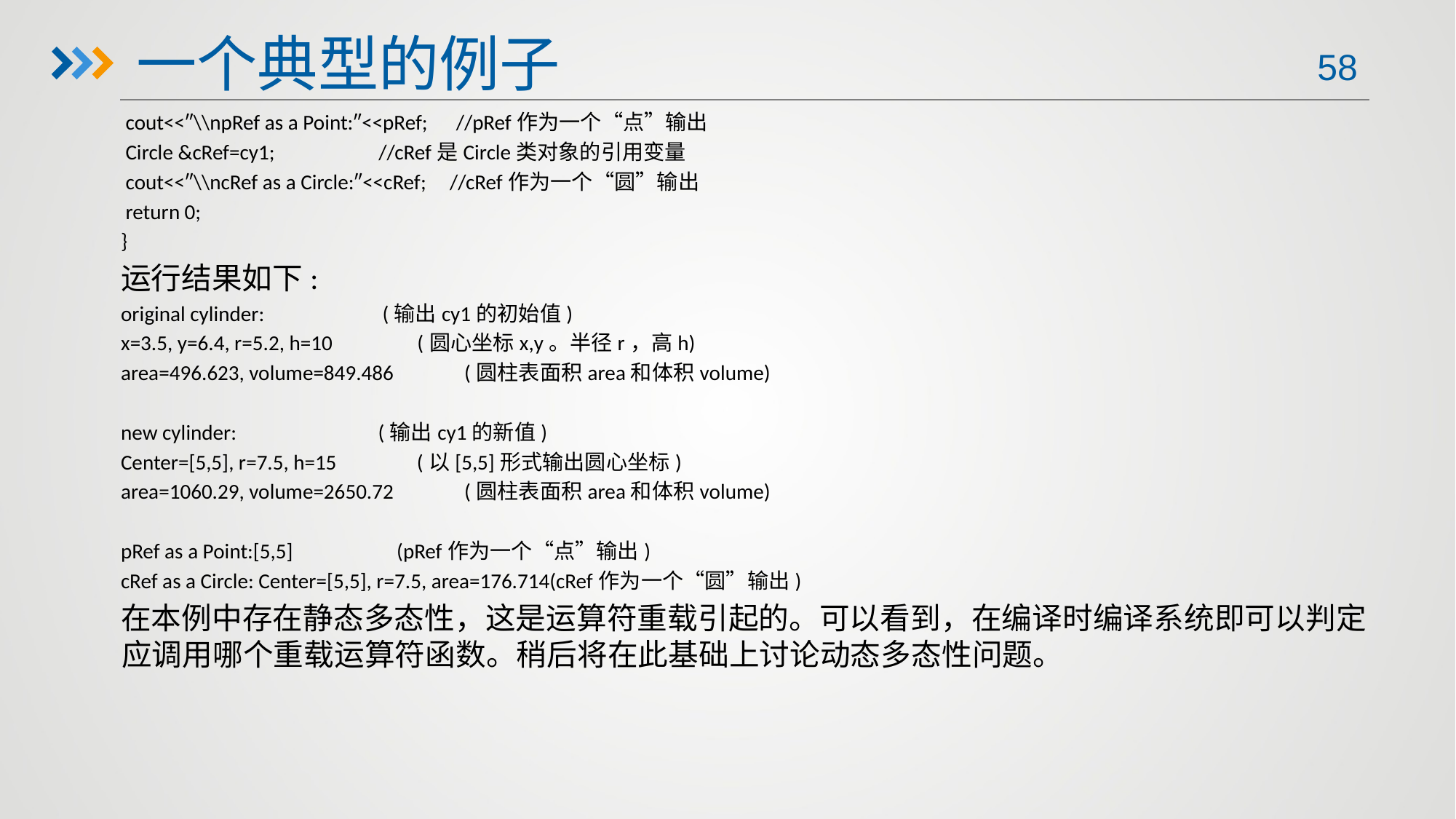

一个典型的例子
 cout<<″\\npRef as a Point:″<<pRef;      //pRef作为一个“点”输出
 Circle &cRef=cy1;                      //cRef是Circle类对象的引用变量
 cout<<″\\ncRef as a Circle:″<<cRef;     //cRef作为一个“圆”输出
 return 0;
}
运行结果如下:
original cylinder:                         (输出cy1的初始值)
x=3.5, y=6.4, r=5.2, h=10                  (圆心坐标x,y。半径r，高h)
area=496.623, volume=849.486               (圆柱表面积area和体积volume)

new cylinder:                              (输出cy1的新值)
Center=[5,5], r=7.5, h=15                 (以[5,5]形式输出圆心坐标)
area=1060.29, volume=2650.72               (圆柱表面积area和体积volume)

pRef as a Point:[5,5]                      (pRef作为一个“点”输出)
cRef as a Circle: Center=[5,5], r=7.5, area=176.714(cRef作为一个“圆”输出)
在本例中存在静态多态性，这是运算符重载引起的。可以看到，在编译时编译系统即可以判定应调用哪个重载运算符函数。稍后将在此基础上讨论动态多态性问题。